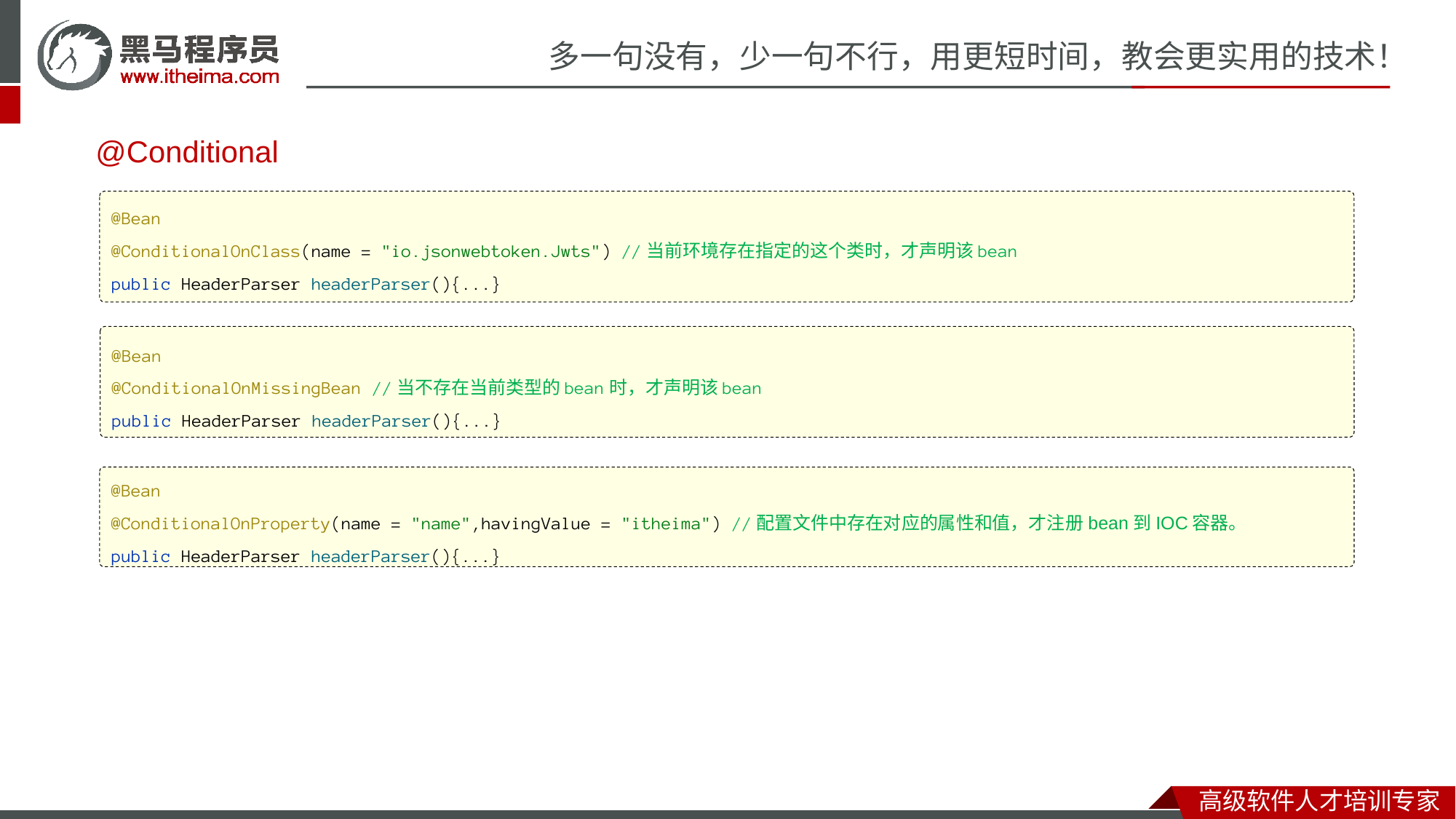

# @Conditional
@Bean
@ConditionalOnClass(name = "io.jsonwebtoken.Jwts") //当前环境存在指定的这个类时，才声明该bean
public HeaderParser headerParser(){...}
@Bean
@ConditionalOnMissingBean //当不存在当前类型的bean时，才声明该bean
public HeaderParser headerParser(){...}
@Bean
@ConditionalOnProperty(name = "name",havingValue = "itheima") //配置文件中存在对应的属性和值，才注册bean到IOC容器。
public HeaderParser headerParser(){...}